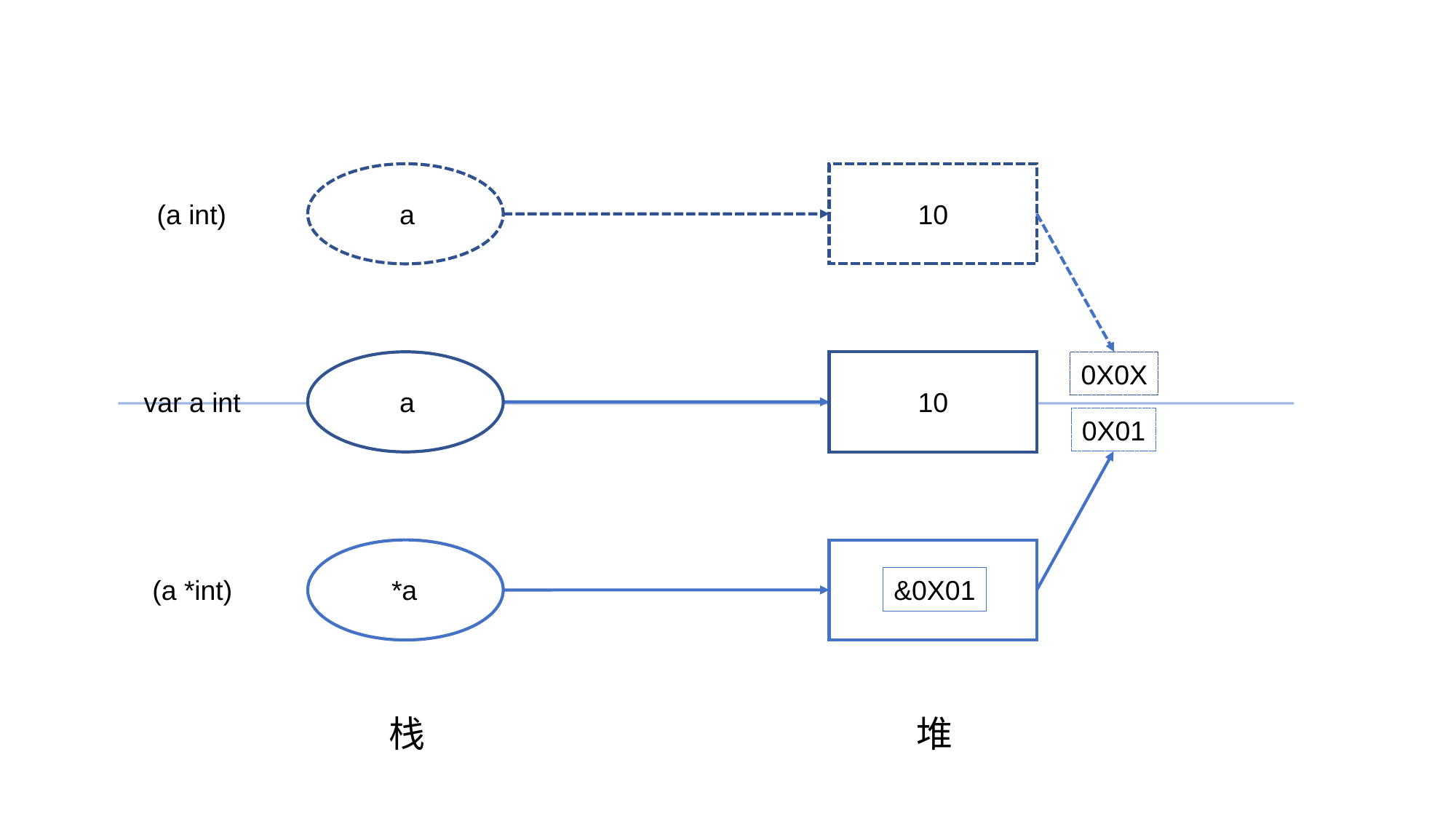

(a int)
a
10

a

10
0X0X
var a int
0X01

(a *int)
*a
&0X01
堆
栈